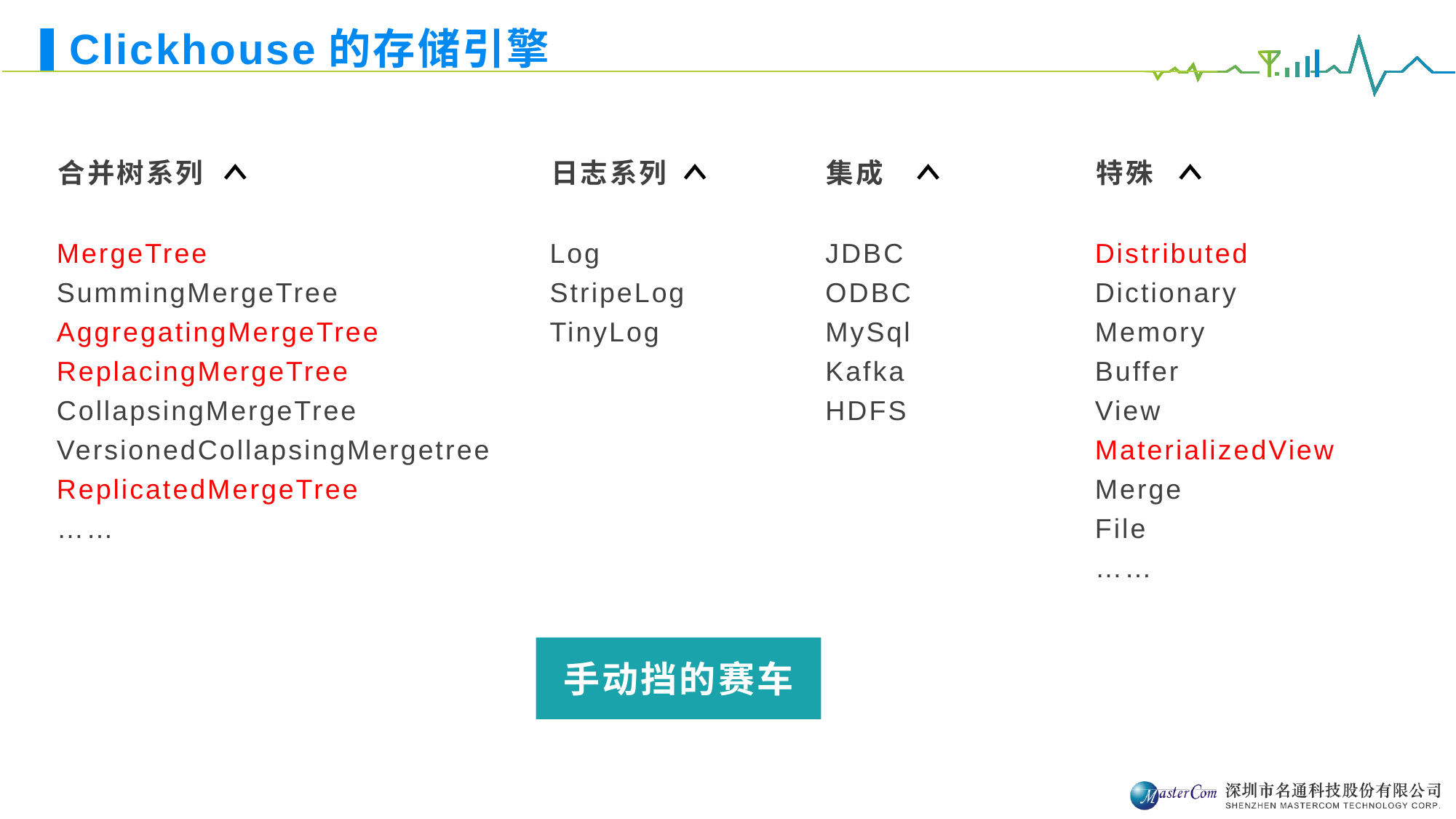

# Clickhouse的存储引擎
合并树系列

MergeTree
SummingMergeTree
AggregatingMergeTree
ReplacingMergeTree
CollapsingMergeTree
VersionedCollapsingMergetree
ReplicatedMergeTree
……
日志系列

Log
StripeLog
TinyLog
集成

JDBC
ODBC
MySql
Kafka
HDFS
特殊

Distributed
Dictionary
Memory
Buffer
View
MaterializedView
Merge
File
……

手动挡的赛车